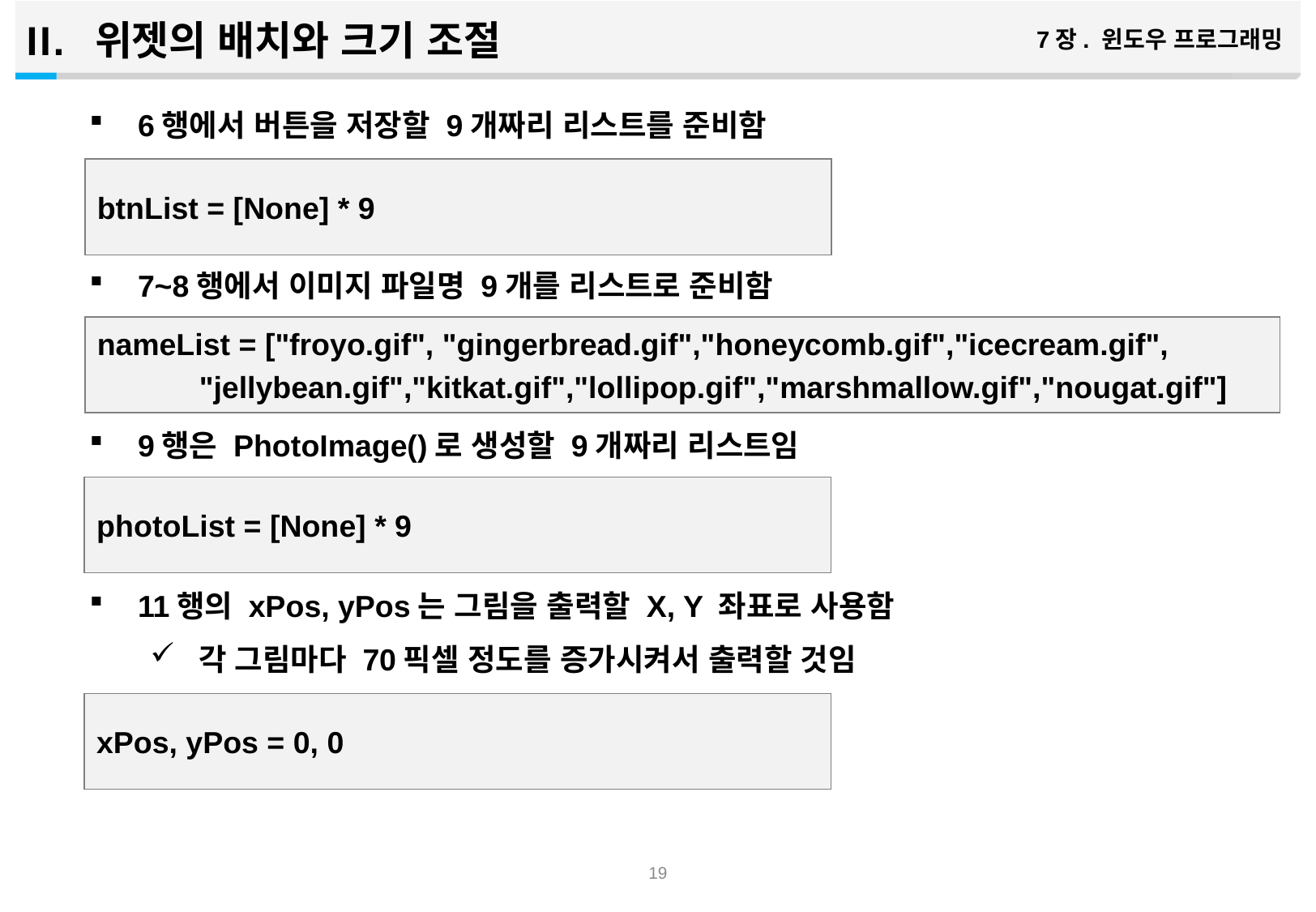

위젯의 배치와 크기 조절
7장. 윈도우 프로그래밍
6행에서 버튼을 저장할 9개짜리 리스트를 준비함

7~8행에서 이미지 파일명 9개를 리스트로 준비함

9행은 PhotoImage()로 생성할 9개짜리 리스트임

11행의 xPos, yPos는 그림을 출력할 X, Y 좌표로 사용함
각 그림마다 70픽셀 정도를 증가시켜서 출력할 것임

btnList = [None] * 9
nameList = ["froyo.gif", "gingerbread.gif","honeycomb.gif","icecream.gif",
            "jellybean.gif","kitkat.gif","lollipop.gif","marshmallow.gif","nougat.gif"]
photoList = [None] * 9
xPos, yPos = 0, 0
19